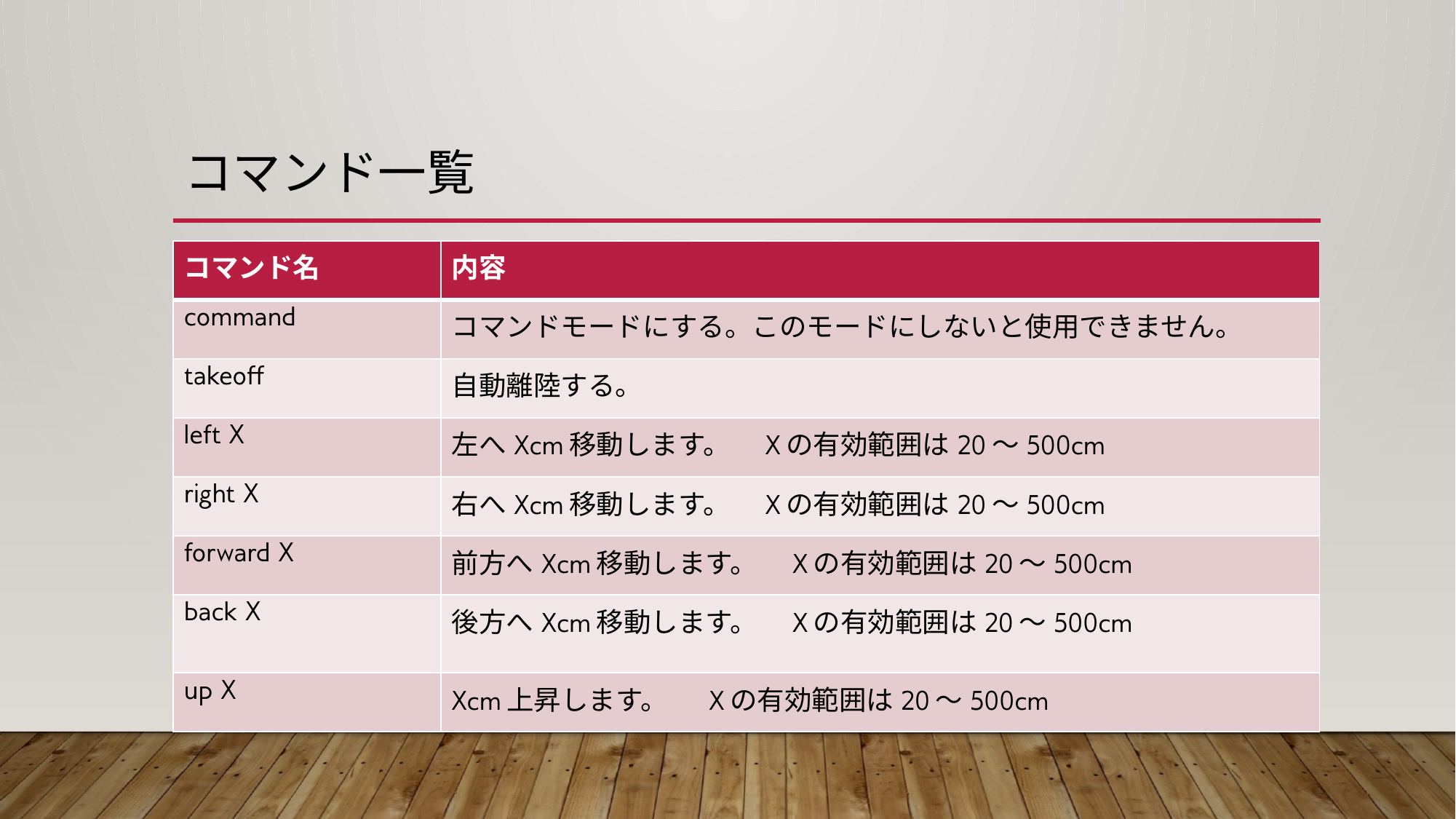

# コマンド一覧
| コマンド名 | 内容 |
| --- | --- |
| command | コマンドモードにする。このモードにしないと使用できません。 |
| takeoff | 自動離陸する。 |
| left X | 左へXcm移動します。　Xの有効範囲は20～500cm |
| right X | 右へXcm移動します。　Xの有効範囲は20～500cm |
| forward X | 前方へXcm移動します。　Xの有効範囲は20～500cm |
| back X | 後方へXcm移動します。　Xの有効範囲は20～500cm |
| up X | Xcm上昇します。 　Xの有効範囲は20～500cm |